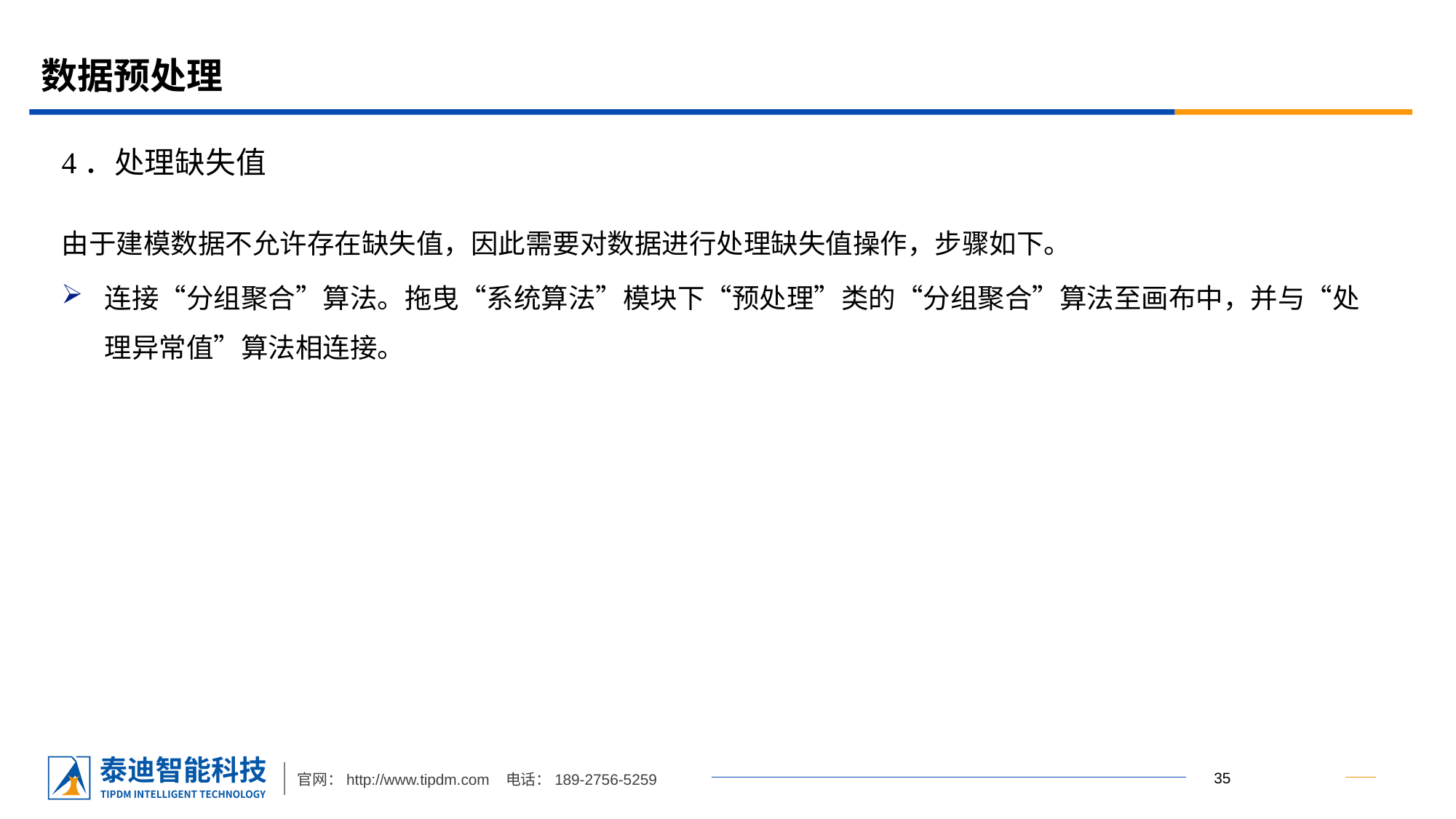

# 数据预处理
4．处理缺失值
由于建模数据不允许存在缺失值，因此需要对数据进行处理缺失值操作，步骤如下。
连接“分组聚合”算法。拖曳“系统算法”模块下“预处理”类的“分组聚合”算法至画布中，并与“处理异常值”算法相连接。